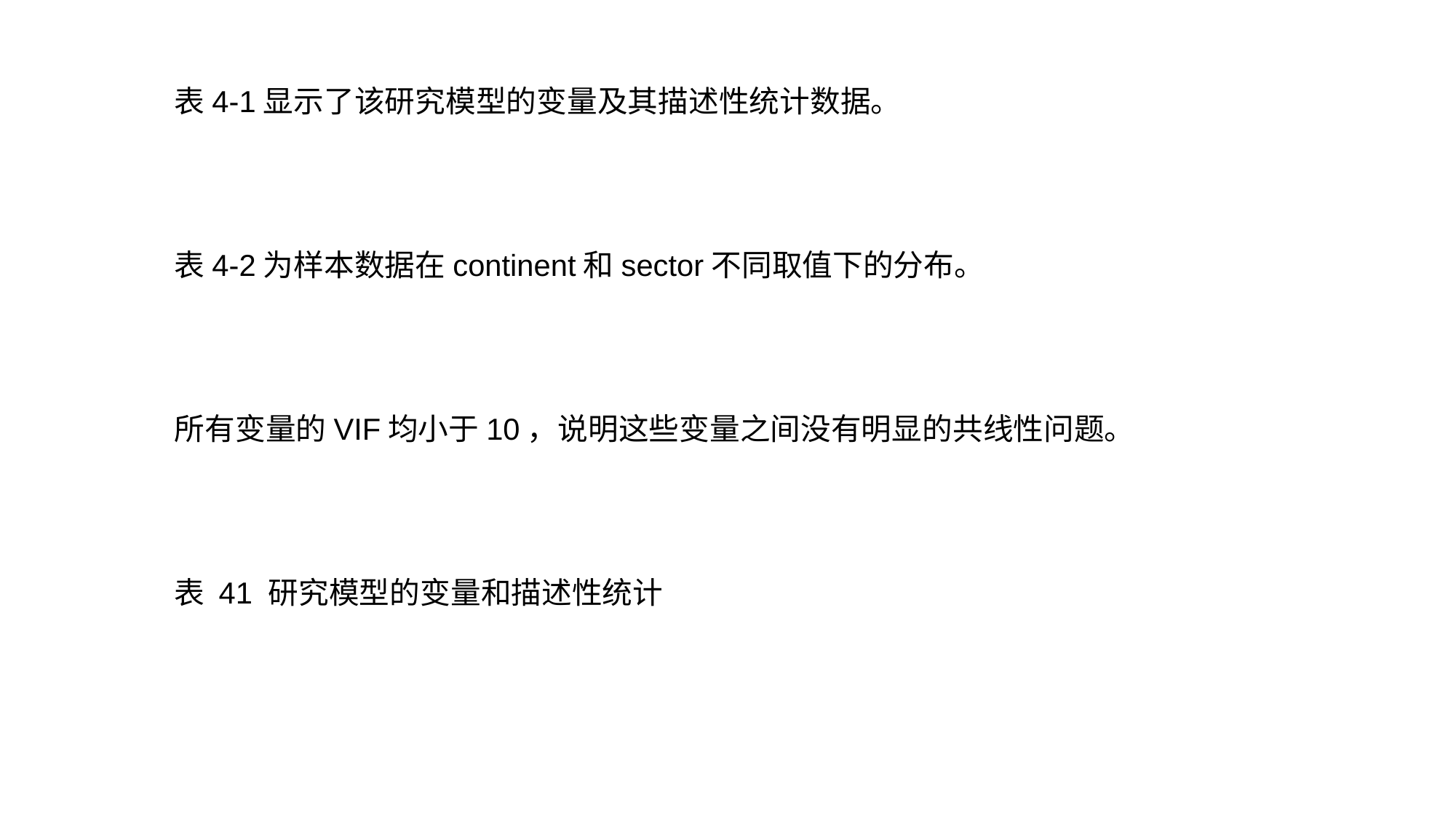

表4-1显示了该研究模型的变量及其描述性统计数据。

表4-2为样本数据在continent和sector不同取值下的分布。
所有变量的VIF均小于10，说明这些变量之间没有明显的共线性问题。
表 41 研究模型的变量和描述性统计